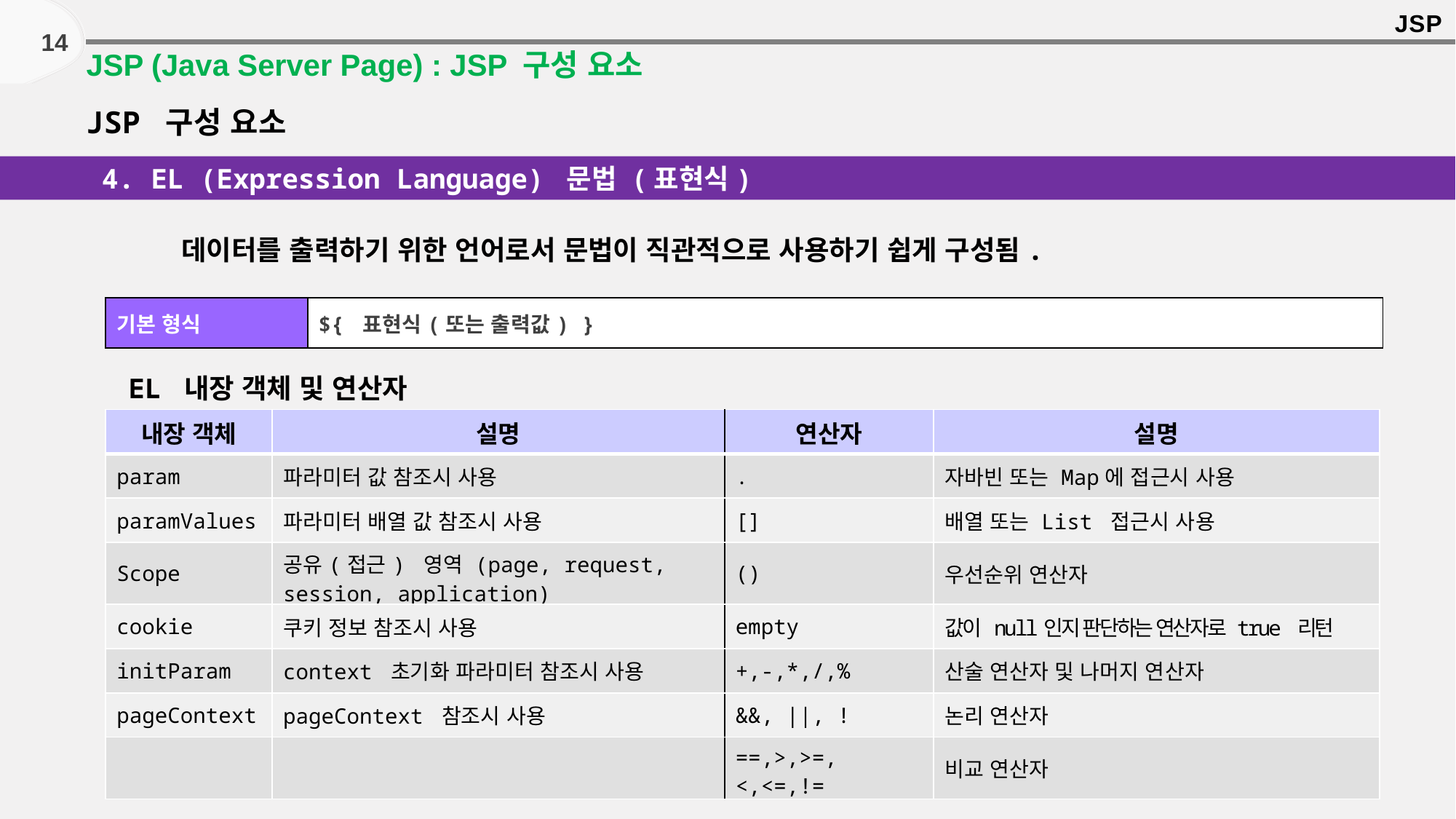

JSP
14
JSP (Java Server Page) : JSP 구성 요소
JSP 구성 요소
4. EL (Expression Language) 문법 (표현식)
데이터를 출력하기 위한 언어로서 문법이 직관적으로 사용하기 쉽게 구성됨.
| 기본 형식 | ${ 표현식(또는 출력값) } |
| --- | --- |
EL 내장 객체 및 연산자
| 내장 객체 | 설명 | 연산자 | 설명 |
| --- | --- | --- | --- |
| param | 파라미터 값 참조시 사용 | . | 자바빈 또는 Map에 접근시 사용 |
| paramValues | 파라미터 배열 값 참조시 사용 | [] | 배열 또는 List 접근시 사용 |
| Scope | 공유(접근) 영역 (page, request, session, application) | () | 우선순위 연산자 |
| cookie | 쿠키 정보 참조시 사용 | empty | 값이 null인지 판단하는 연산자로 true 리턴 |
| initParam | context 초기화 파라미터 참조시 사용 | +,-,\*,/,% | 산술 연산자 및 나머지 연산자 |
| pageContext | pageContext 참조시 사용 | &&, ||, ! | 논리 연산자 |
|  |  | ==,>,>=, <,<=,!= | 비교 연산자 |